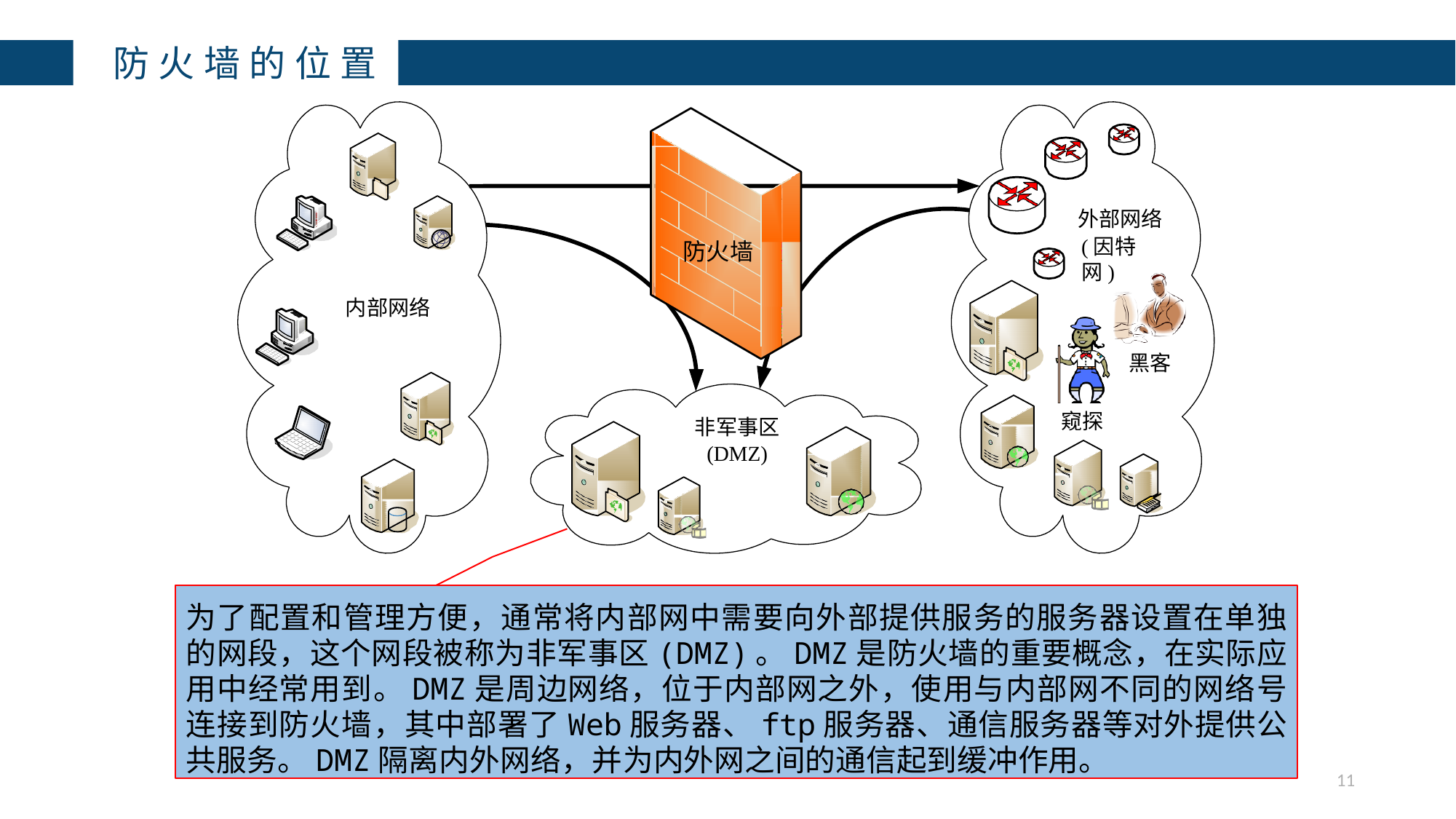

防火墙的位置

外部网络
(因特网)

防火墙

内部网络

黑客

窥探

非军事区
(DMZ)

为了配置和管理方便，通常将内部网中需要向外部提供服务的服务器设置在单独的网段，这个网段被称为非军事区(DMZ)。DMZ是防火墙的重要概念，在实际应用中经常用到。DMZ是周边网络，位于内部网之外，使用与内部网不同的网络号连接到防火墙，其中部署了Web服务器、ftp服务器、通信服务器等对外提供公共服务。DMZ隔离内外网络，并为内外网之间的通信起到缓冲作用。
11